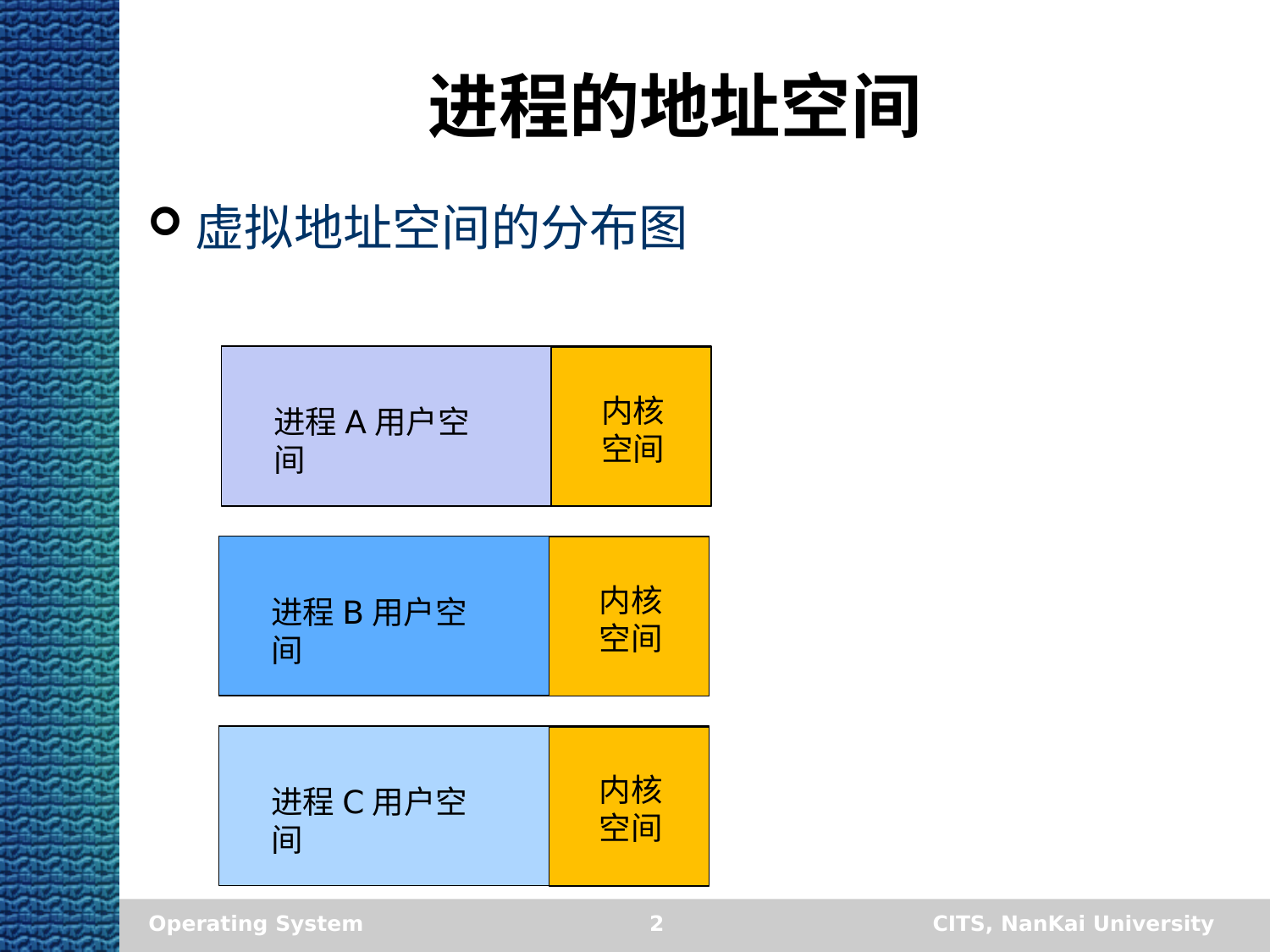

# 进程的地址空间
虚拟地址空间的分布图

内核
空间
进程A用户空间

内核
空间
进程B用户空间

内核
空间
进程C用户空间
Operating System
2
CITS, NanKai University